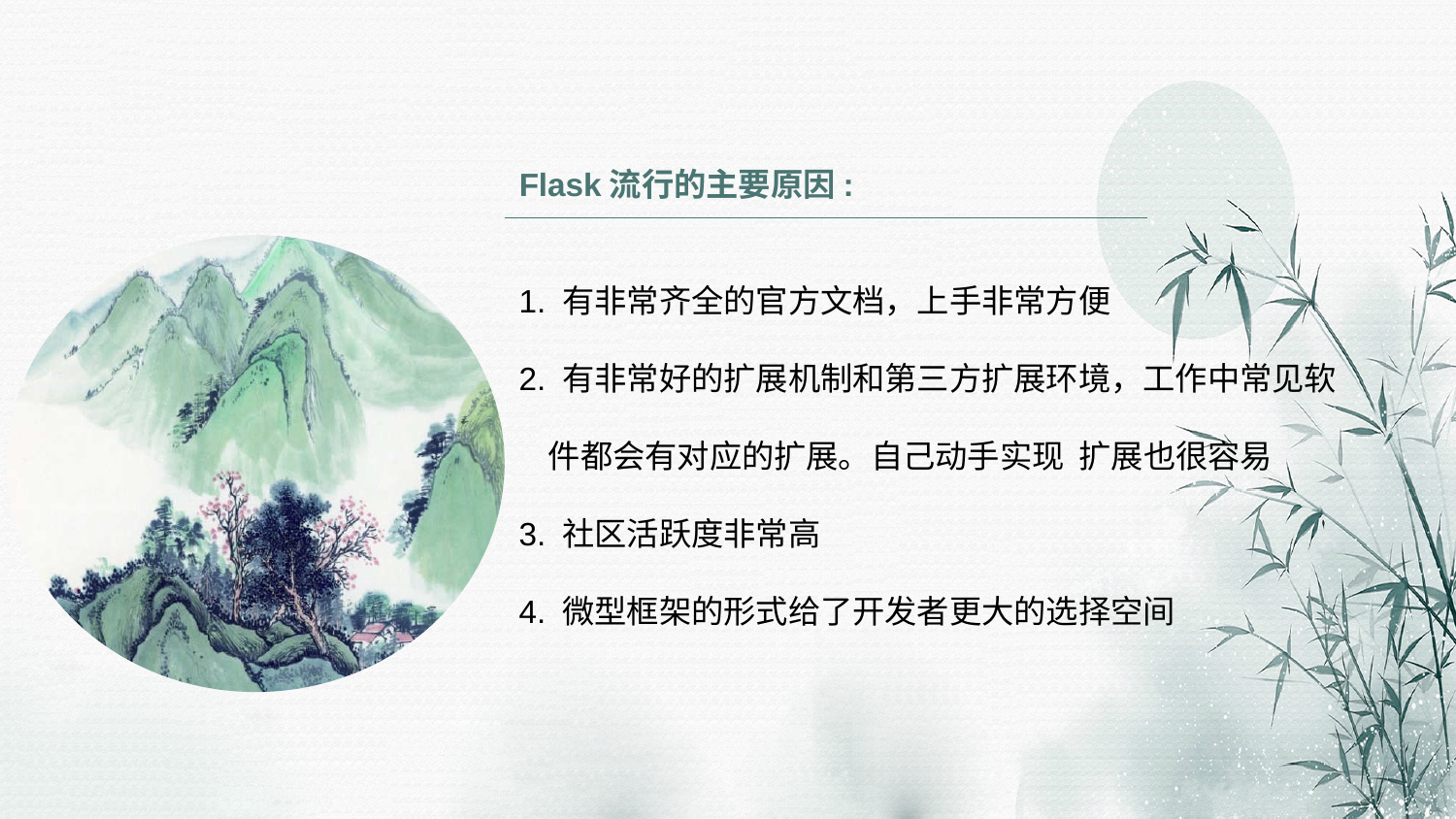

Flask流行的主要原因:

1. 有非常齐全的官方文档，上手非常方便

2. 有非常好的扩展机制和第三方扩展环境，工作中常见软

   件都会有对应的扩展。自己动手实现  扩展也很容易

3. 社区活跃度非常高

4. 微型框架的形式给了开发者更大的选择空间